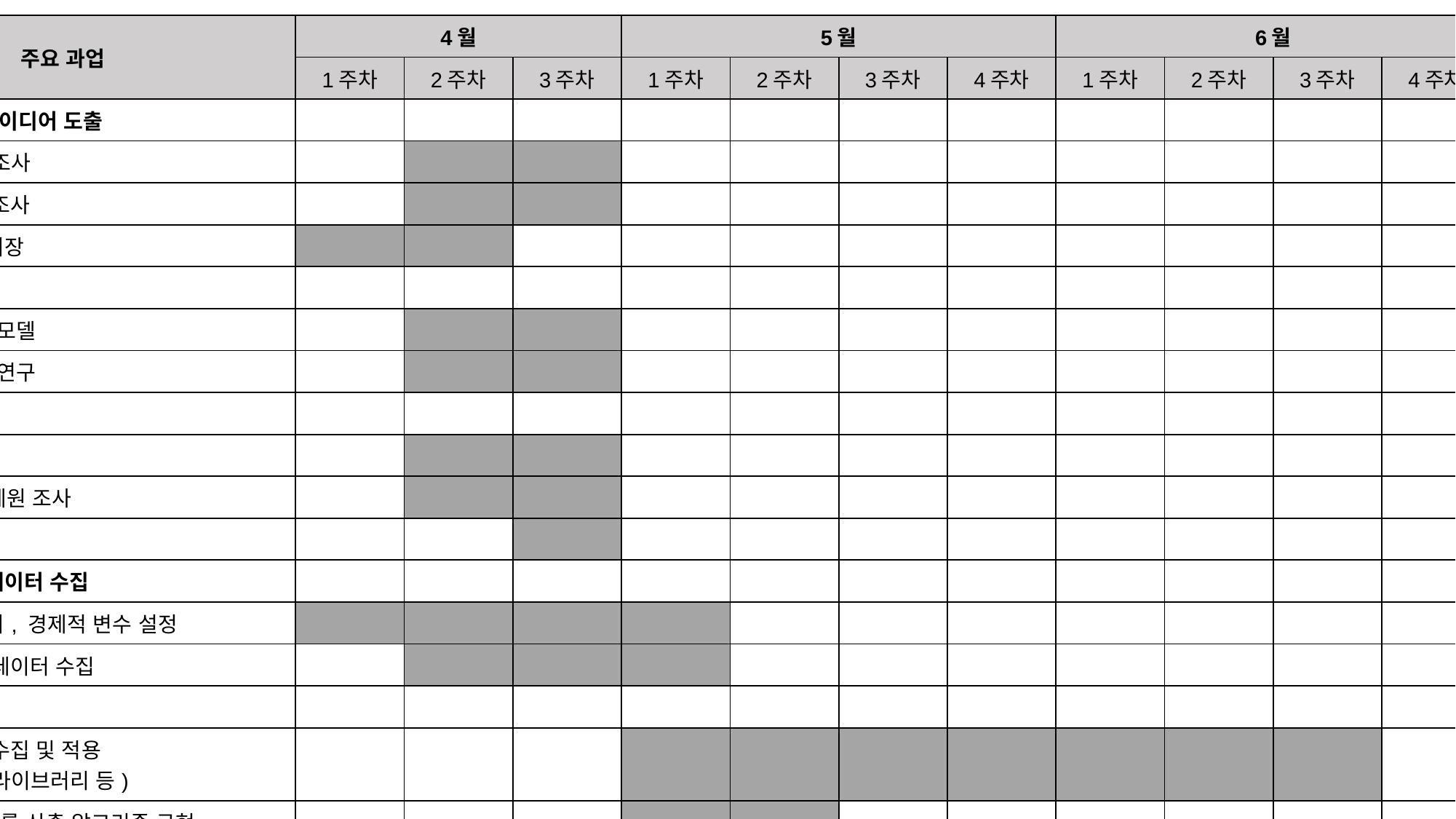

| 주요 과업 | 4월 |  |  | 5월 |  |  |  | 6월 |  |  |  | 7월 |
| --- | --- | --- | --- | --- | --- | --- | --- | --- | --- | --- | --- | --- |
|  | 1주차 | 2주차 | 3주차 | 1주차 | 2주차 | 3주차 | 4주차 | 1주차 | 2주차 | 3주차 | 4주차 | 1주차 |
| ●시장분석 및 아이디어 도출 |  |  |  |  |  |  |  |  |  |  |  |  |
| HV 관련 인프라 조사 |  |  |  |  |  |  |  |  |  |  |  |  |
| EV 관련 인프라 조사 |  |  |  |  |  |  |  |  |  |  |  |  |
| EV, HV 충전소 시장 |  |  |  |  |  |  |  |  |  |  |  |  |
| ●관련 연구 조사 |  |  |  |  |  |  |  |  |  |  |  |  |
| 충전소 입지 분석 모델 |  |  |  |  |  |  |  |  |  |  |  |  |
| 충전소 중요 요인 연구 |  |  |  |  |  |  |  |  |  |  |  |  |
| ●문헌 조사 |  |  |  |  |  |  |  |  |  |  |  |  |
| 충전소 종류 수집 |  |  |  |  |  |  |  |  |  |  |  |  |
| EV/HV 차이 및 제원 조사 |  |  |  |  |  |  |  |  |  |  |  |  |
| 관련 규제 |  |  |  |  |  |  |  |  |  |  |  |  |
| ●변수 설정 및 데이터 수집 |  |  |  |  |  |  |  |  |  |  |  |  |
| 환경, 기술, 사회, 경제적 변수 설정 |  |  |  |  |  |  |  |  |  |  |  |  |
| 변수에 해당하는 데이터 수집 |  |  |  |  |  |  |  |  |  |  |  |  |
| ●기반 기술 개발 |  |  |  |  |  |  |  |  |  |  |  |  |
| 필요 라이브러리 수집 및 적용 (Python, AI/ML 라이브러리 등) |  |  |  |  |  |  |  |  |  |  |  |  |
| pgmpy 활용한 확률 산출 알고리즘 구현 |  |  |  |  |  |  |  |  |  |  |  |  |
| Networkx 및 확률 값을 이용 네트워크 개발 |  |  |  |  |  |  |  |  |  |  |  |  |
| ●핵심 기술 개발 |  |  |  |  |  |  |  |  |  |  |  |  |
| EV/HV 입지 선정 확률 시각화 서비스 |  |  |  |  |  |  |  |  |  |  |  |  |
| 각 변수의 확률 수치 시각화 서비스 |  |  |  |  |  |  |  |  |  |  |  |  |
| 확률에 따른 입지 결과 제시 서비스 |  |  |  |  |  |  |  |  |  |  |  |  |
| ●Prototype Web App 개발 |  |  |  |  |  |  |  |  |  |  |  |  |
| ●발표자료 및 시연 준비 |  |  |  |  |  |  |  |  |  |  |  |  |